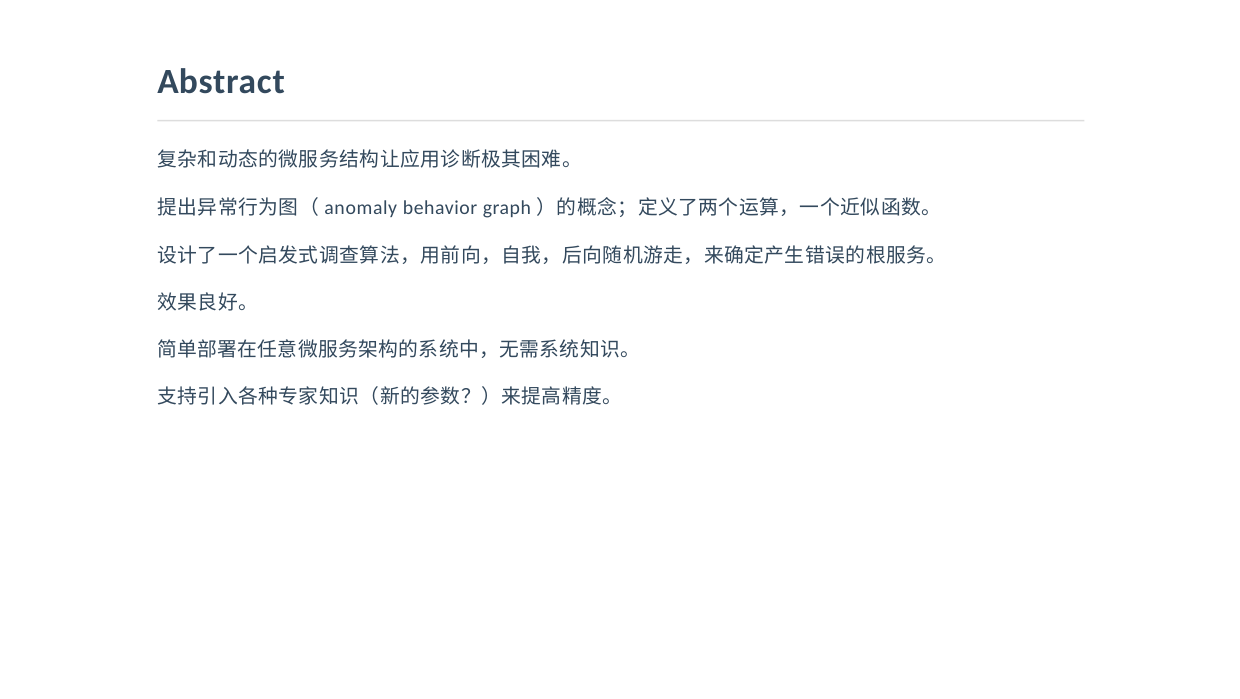

# Abstract
复杂和动态的微服务结构让应用诊断极其困难。
提出异常行为图（anomaly behavior graph）的概念；定义了两个运算，一个近似函数。 设计了一个启发式调查算法，用前向，自我，后向随机游走，来确定产生错误的根服务。 效果良好。
简单部署在任意微服务架构的系统中，无需系统知识。 支持引入各种专家知识（新的参数？）来提高精度。